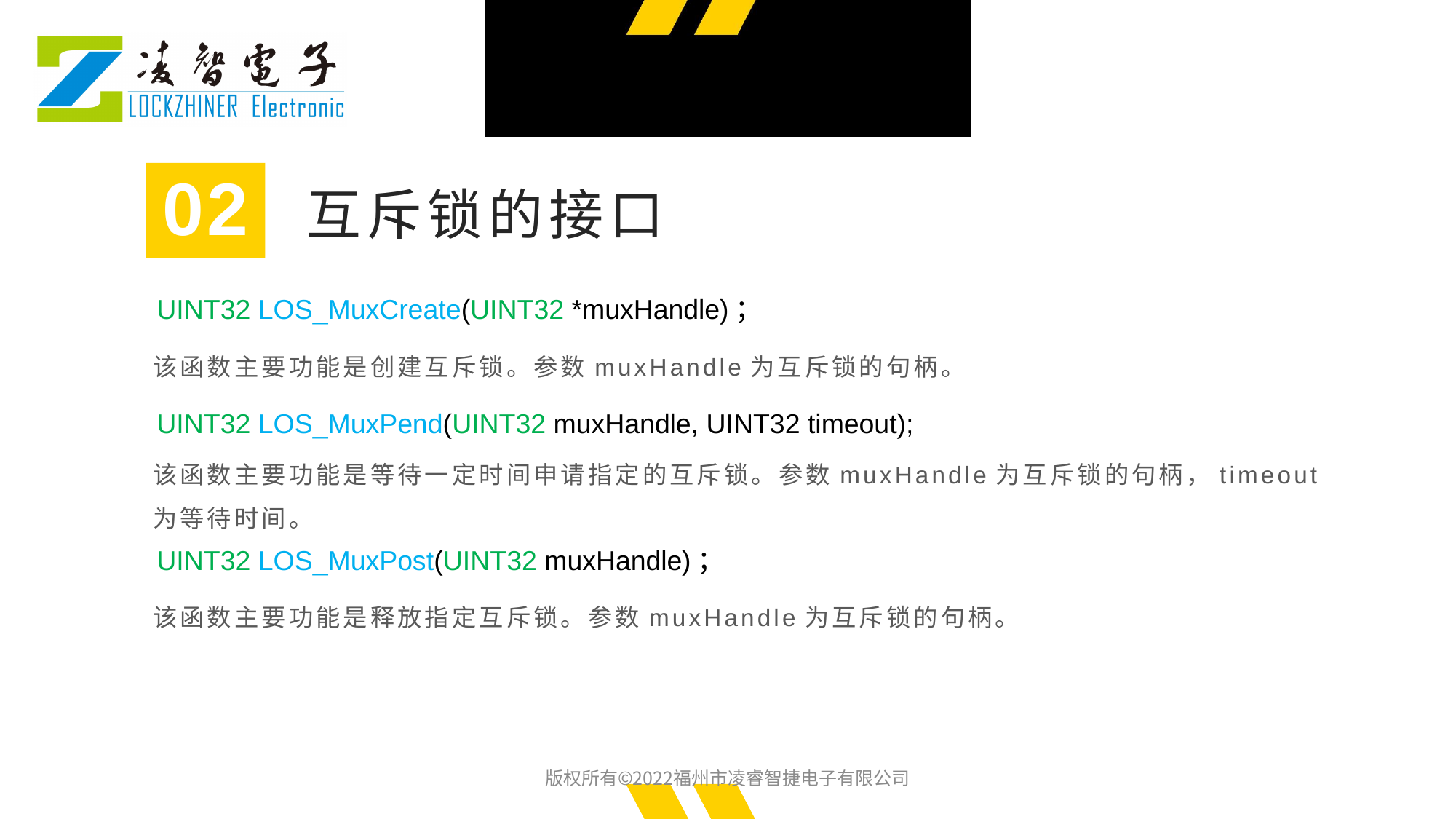

02
互斥锁的接口
UINT32 LOS_MuxCreate(UINT32 *muxHandle)；
该函数主要功能是创建互斥锁。参数muxHandle为互斥锁的句柄。
UINT32 LOS_MuxPend(UINT32 muxHandle, UINT32 timeout);
该函数主要功能是等待一定时间申请指定的互斥锁。参数muxHandle为互斥锁的句柄，timeout为等待时间。
UINT32 LOS_MuxPost(UINT32 muxHandle)；
该函数主要功能是释放指定互斥锁。参数muxHandle为互斥锁的句柄。
版权所有©2022福州市凌睿智捷电子有限公司
6